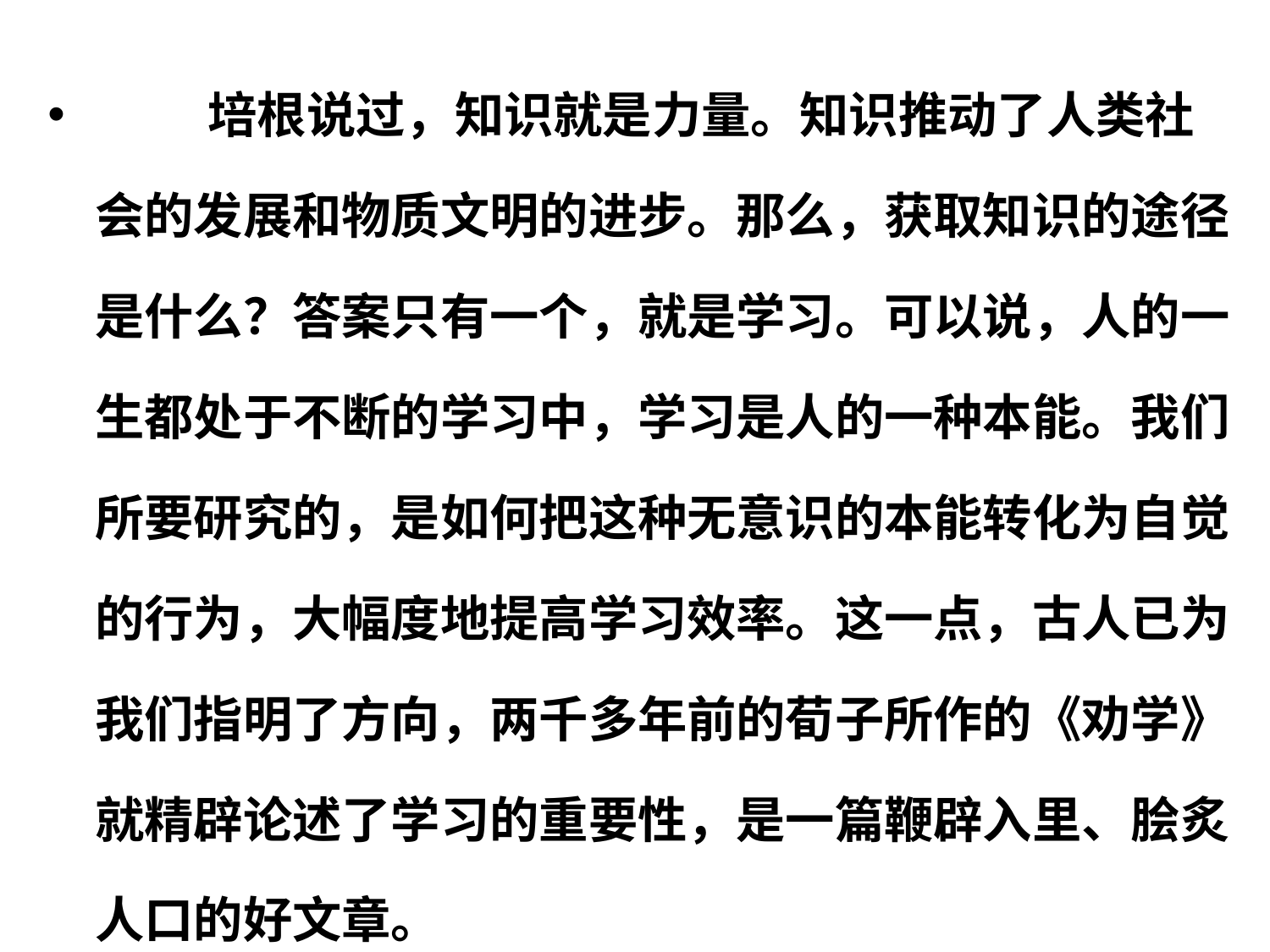

培根说过，知识就是力量。知识推动了人类社会的发展和物质文明的进步。那么，获取知识的途径是什么？答案只有一个，就是学习。可以说，人的一生都处于不断的学习中，学习是人的一种本能。我们所要研究的，是如何把这种无意识的本能转化为自觉的行为，大幅度地提高学习效率。这一点，古人已为我们指明了方向，两千多年前的荀子所作的《劝学》就精辟论述了学习的重要性，是一篇鞭辟入里、脍炙人口的好文章。